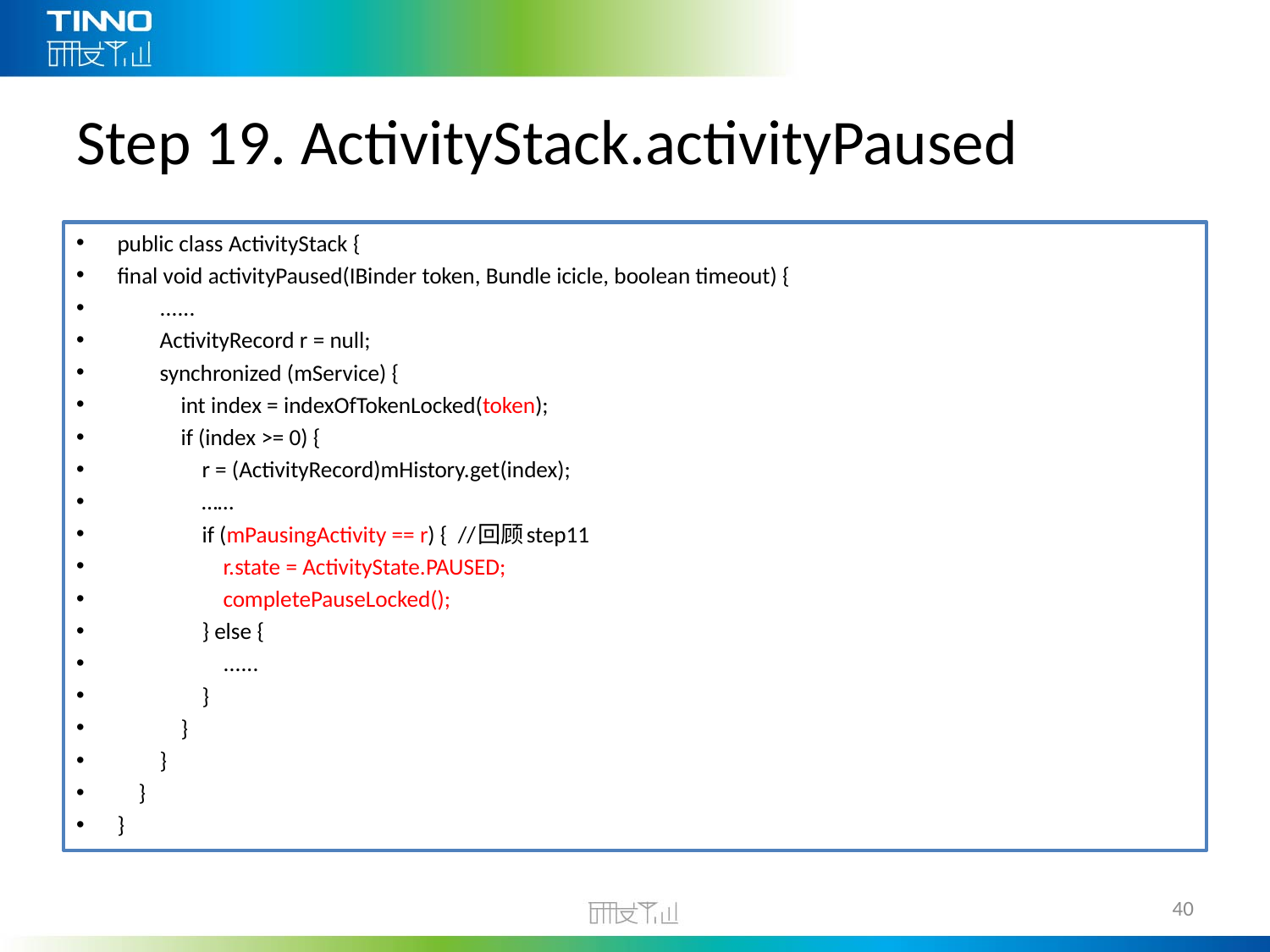

# Step 19. ActivityStack.activityPaused
public class ActivityStack {
final void activityPaused(IBinder token, Bundle icicle, boolean timeout) {
        ......
        ActivityRecord r = null;
        synchronized (mService) {
            int index = indexOfTokenLocked(token);
            if (index >= 0) {
                r = (ActivityRecord)mHistory.get(index);
                ……
                if (mPausingActivity == r) {  //回顾step11
                    r.state = ActivityState.PAUSED;
                    completePauseLocked();
                } else {
                    ......
                }
            }
        }
    }
}

40